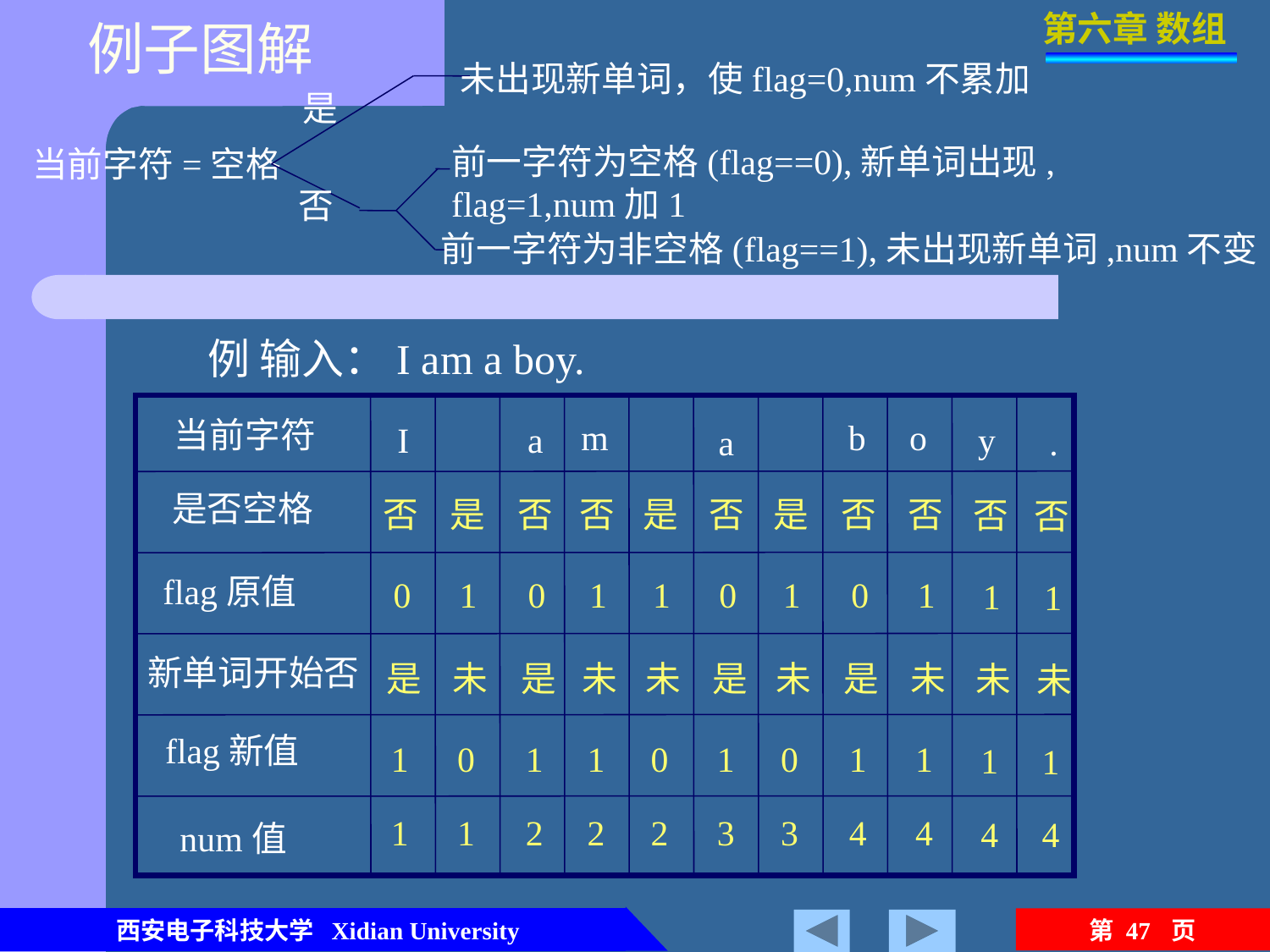

例子图解
第六章 数组

未出现新单词，使flag=0,num不累加

是
前一字符为空格(flag==0),新单词出现,
flag=1,num加1
当前字符=空格

否

前一字符为非空格(flag==1),未出现新单词,num不变

例 输入：I am a boy.

当前字符

m
o
b
I
y
a
a
.

是否空格
否
0
是
1
1
是
1
未
0
1
否
0
是
1
2
否
1
未
1
2
是
1
未
0
2
否
0
是
1
3
是
1
未
0
3
否
0
是
1
4
否
1
未
1
4
否
1
未
1
4
否
1
未
1
4

flag原值

新单词开始否

flag新值

num值